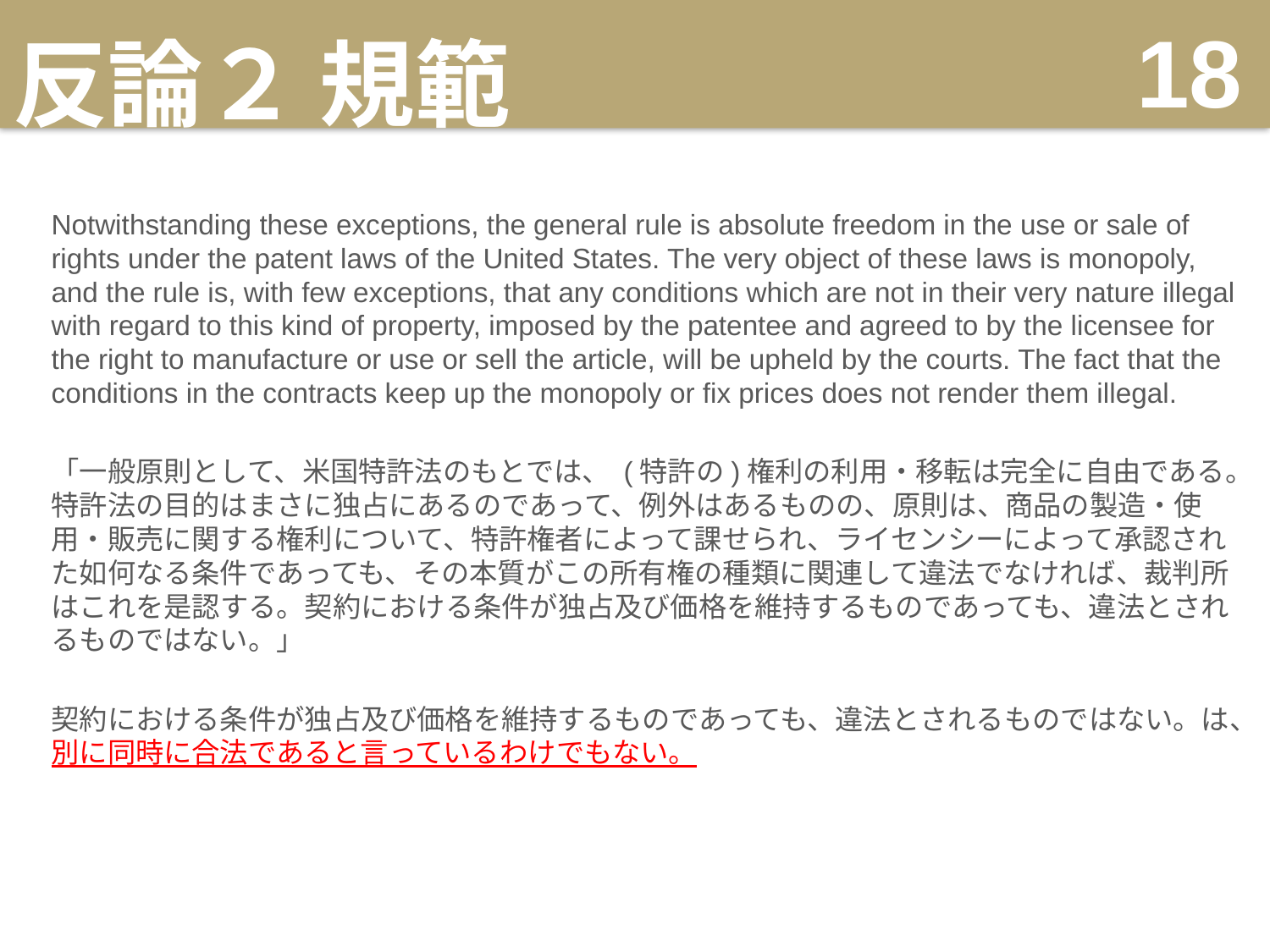

# 反論２ 規範
18

Notwithstanding these exceptions, the general rule is absolute freedom in the use or sale of rights under the patent laws of the United States. The very object of these laws is monopoly, and the rule is, with few exceptions, that any conditions which are not in their very nature illegal with regard to this kind of property, imposed by the patentee and agreed to by the licensee for the right to manufacture or use or sell the article, will be upheld by the courts. The fact that the conditions in the contracts keep up the monopoly or fix prices does not render them illegal.

「一般原則として、米国特許法のもとでは、 (特許の)権利の利用・移転は完全に自由である。特許法の目的はまさに独占にあるのであって、例外はあるものの、原則は、商品の製造・使用・販売に関する権利について、特許権者によって課せられ、ライセンシーによって承認された如何なる条件であっても、その本質がこの所有権の種類に関連して違法でなければ、裁判所はこれを是認する。契約における条件が独占及び価格を維持するものであっても、違法とされるものではない。」

契約における条件が独占及び価格を維持するものであっても、違法とされるものではない。は、別に同時に合法であると言っているわけでもない。